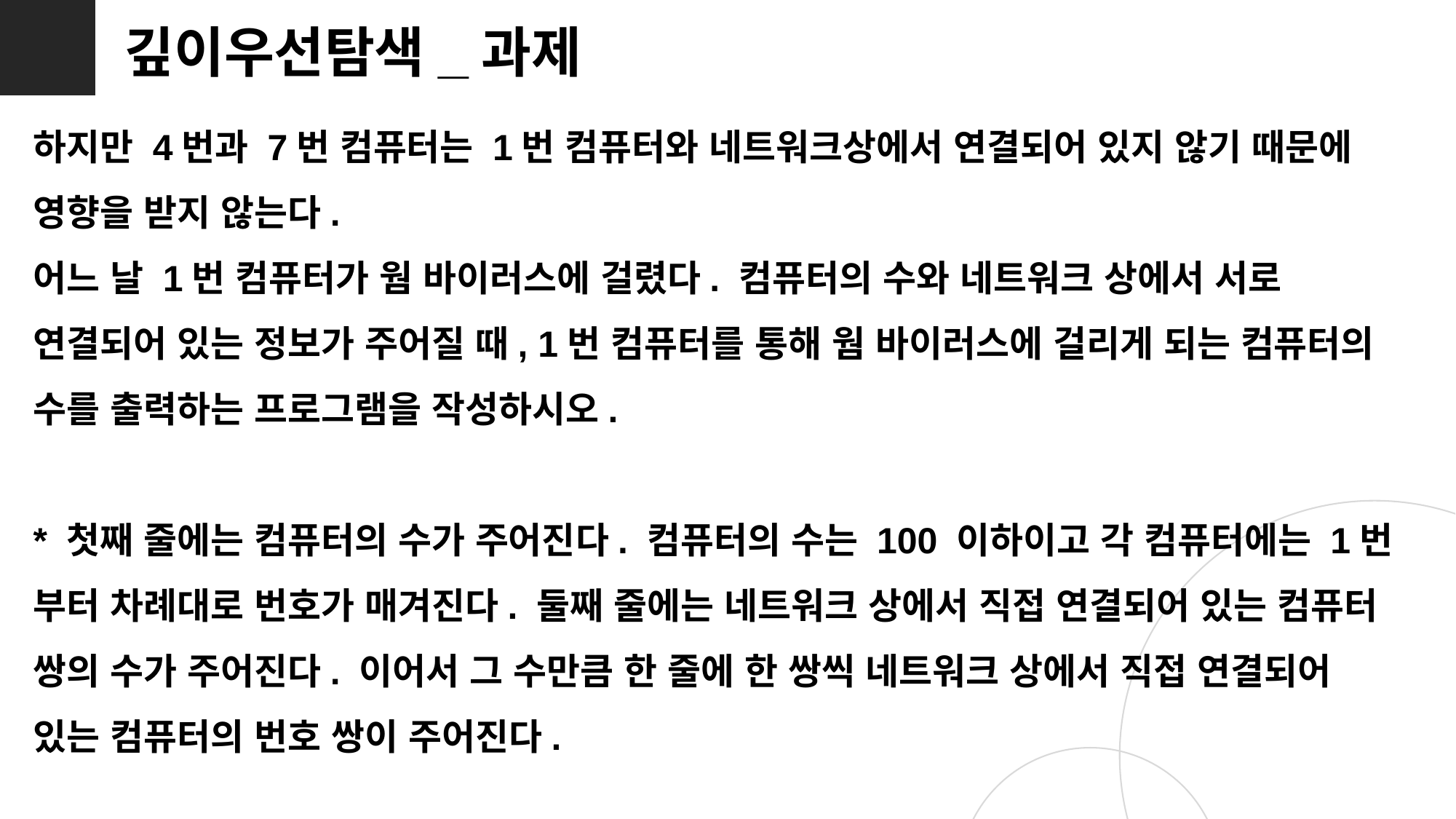

깊이우선탐색_과제
하지만 4번과 7번 컴퓨터는 1번 컴퓨터와 네트워크상에서 연결되어 있지 않기 때문에 영향을 받지 않는다.
어느 날 1번 컴퓨터가 웜 바이러스에 걸렸다. 컴퓨터의 수와 네트워크 상에서 서로 연결되어 있는 정보가 주어질 때, 1번 컴퓨터를 통해 웜 바이러스에 걸리게 되는 컴퓨터의 수를 출력하는 프로그램을 작성하시오.

* 첫째 줄에는 컴퓨터의 수가 주어진다. 컴퓨터의 수는 100 이하이고 각 컴퓨터에는 1번 부터 차례대로 번호가 매겨진다. 둘째 줄에는 네트워크 상에서 직접 연결되어 있는 컴퓨터 쌍의 수가 주어진다. 이어서 그 수만큼 한 줄에 한 쌍씩 네트워크 상에서 직접 연결되어 있는 컴퓨터의 번호 쌍이 주어진다.